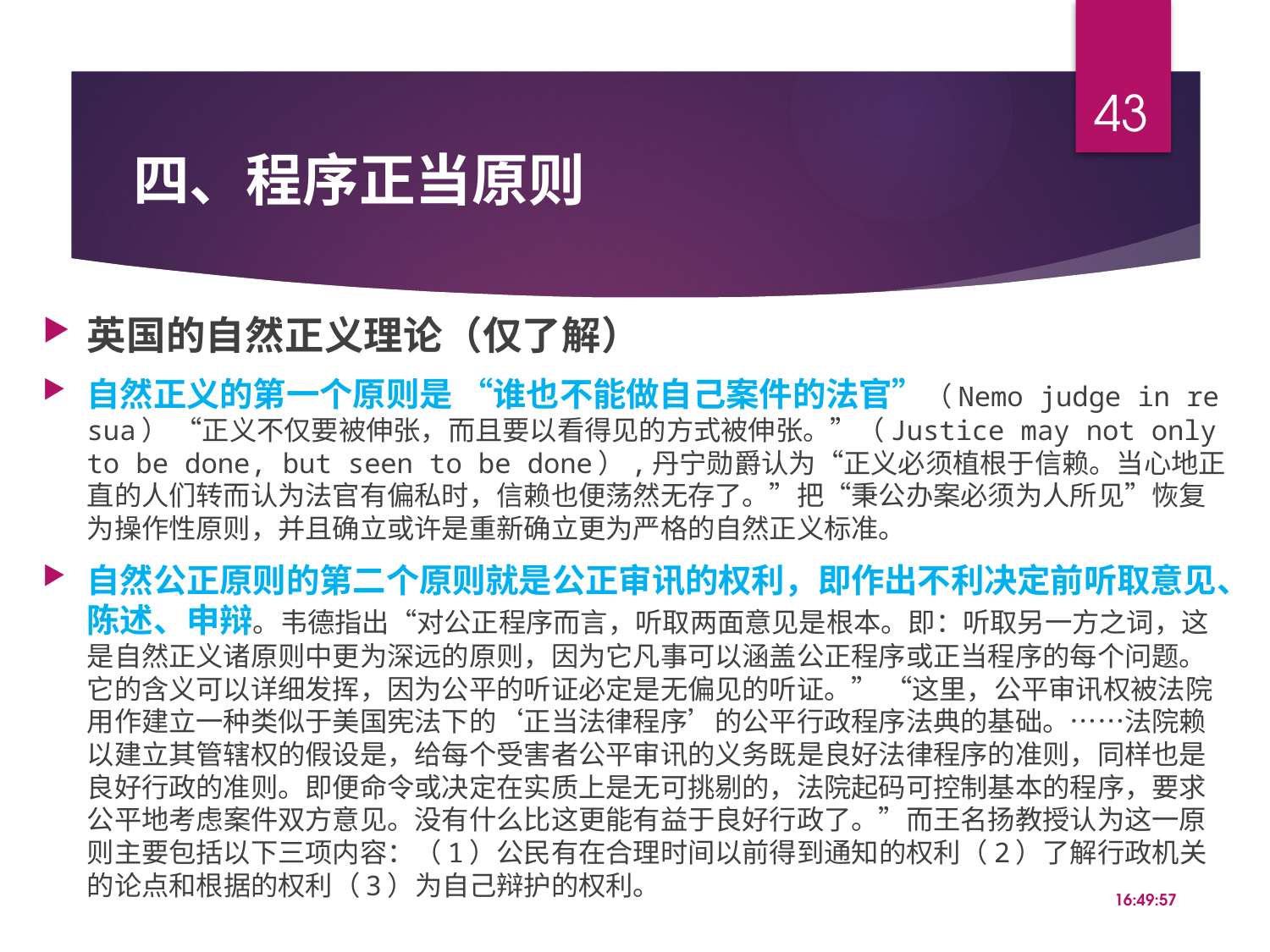

43
# 四、程序正当原则
英国的自然正义理论（仅了解）
自然正义的第一个原则是 “谁也不能做自己案件的法官”（Nemo judge in re sua） “正义不仅要被伸张，而且要以看得见的方式被伸张。”（Justice may not only to be done, but seen to be done）,丹宁勋爵认为“正义必须植根于信赖。当心地正直的人们转而认为法官有偏私时，信赖也便荡然无存了。”把“秉公办案必须为人所见”恢复为操作性原则，并且确立或许是重新确立更为严格的自然正义标准。
自然公正原则的第二个原则就是公正审讯的权利，即作出不利决定前听取意见、陈述、申辩。韦德指出“对公正程序而言，听取两面意见是根本。即：听取另一方之词，这是自然正义诸原则中更为深远的原则，因为它凡事可以涵盖公正程序或正当程序的每个问题。它的含义可以详细发挥，因为公平的听证必定是无偏见的听证。” “这里，公平审讯权被法院用作建立一种类似于美国宪法下的‘正当法律程序’的公平行政程序法典的基础。……法院赖以建立其管辖权的假设是，给每个受害者公平审讯的义务既是良好法律程序的准则，同样也是良好行政的准则。即便命令或决定在实质上是无可挑剔的，法院起码可控制基本的程序，要求公平地考虑案件双方意见。没有什么比这更能有益于良好行政了。”而王名扬教授认为这一原则主要包括以下三项内容：（1）公民有在合理时间以前得到通知的权利（2）了解行政机关的论点和根据的权利（3）为自己辩护的权利。
16:49:57